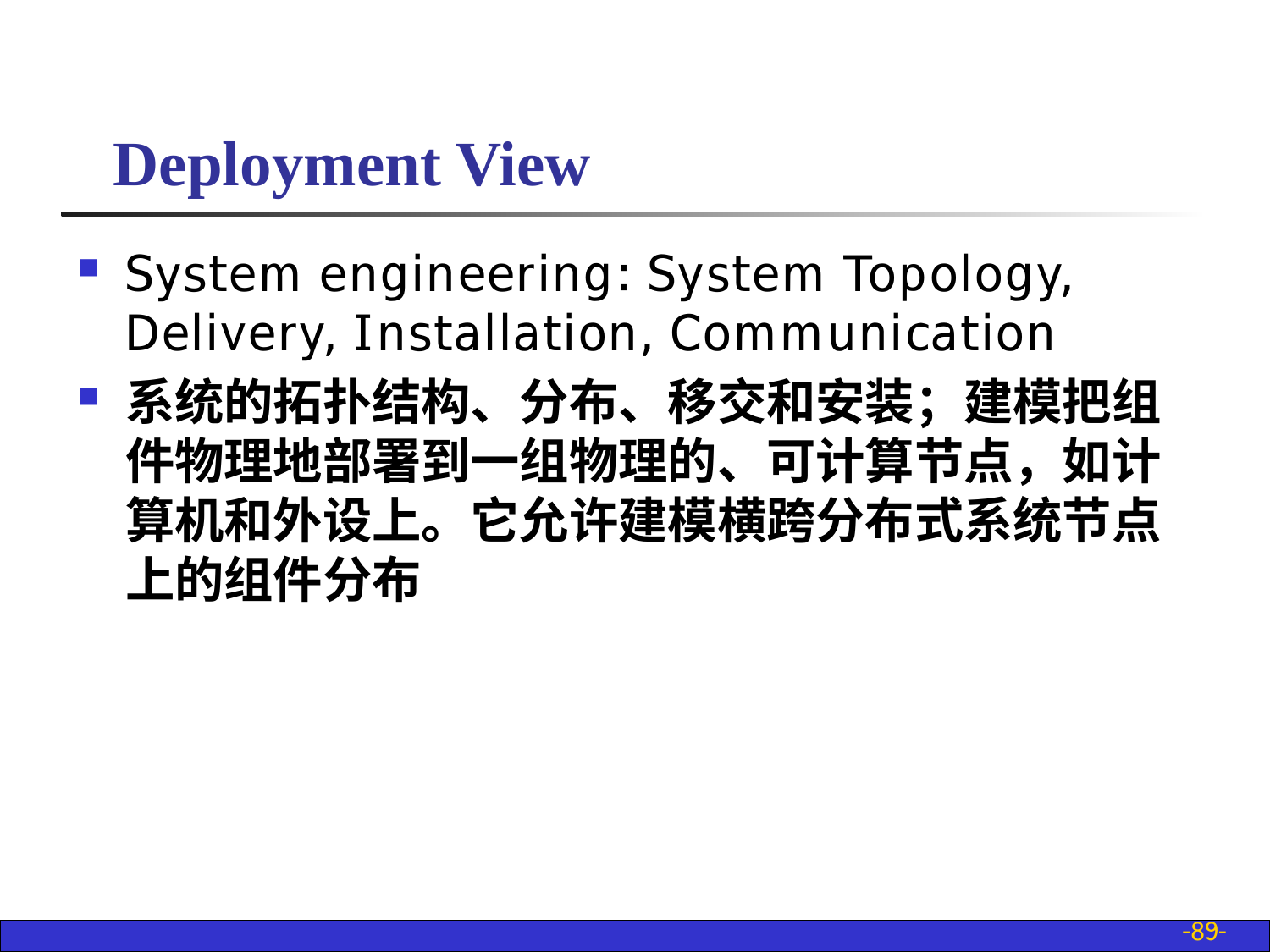

Deployment View
System engineering: System Topology, Delivery, Installation, Communication
系统的拓扑结构、分布、移交和安装；建模把组件物理地部署到一组物理的、可计算节点，如计算机和外设上。它允许建模横跨分布式系统节点上的组件分布
-89-